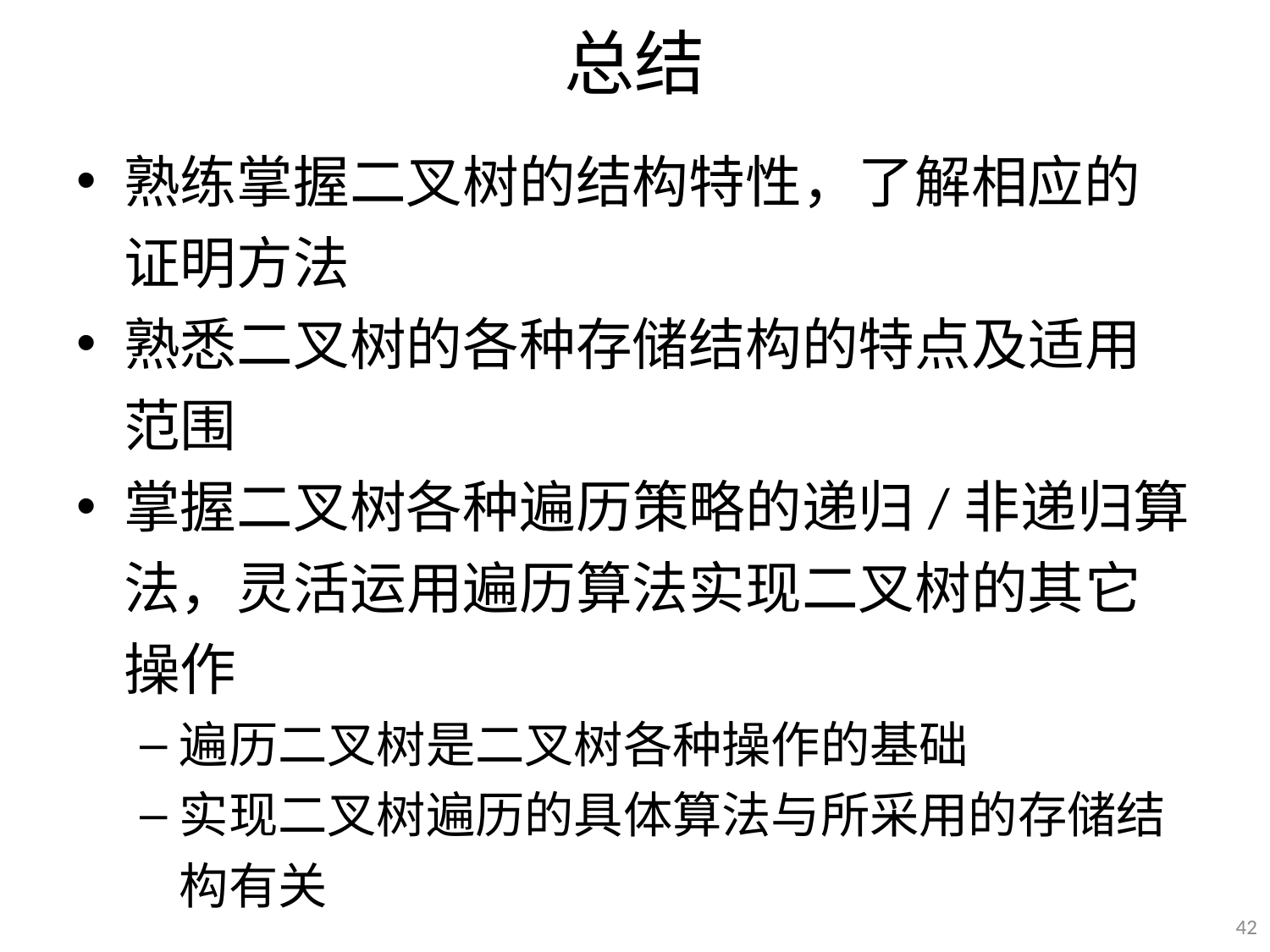

# 总结
熟练掌握二叉树的结构特性，了解相应的证明方法
熟悉二叉树的各种存储结构的特点及适用范围
掌握二叉树各种遍历策略的递归/非递归算法，灵活运用遍历算法实现二叉树的其它操作
遍历二叉树是二叉树各种操作的基础
实现二叉树遍历的具体算法与所采用的存储结构有关

42